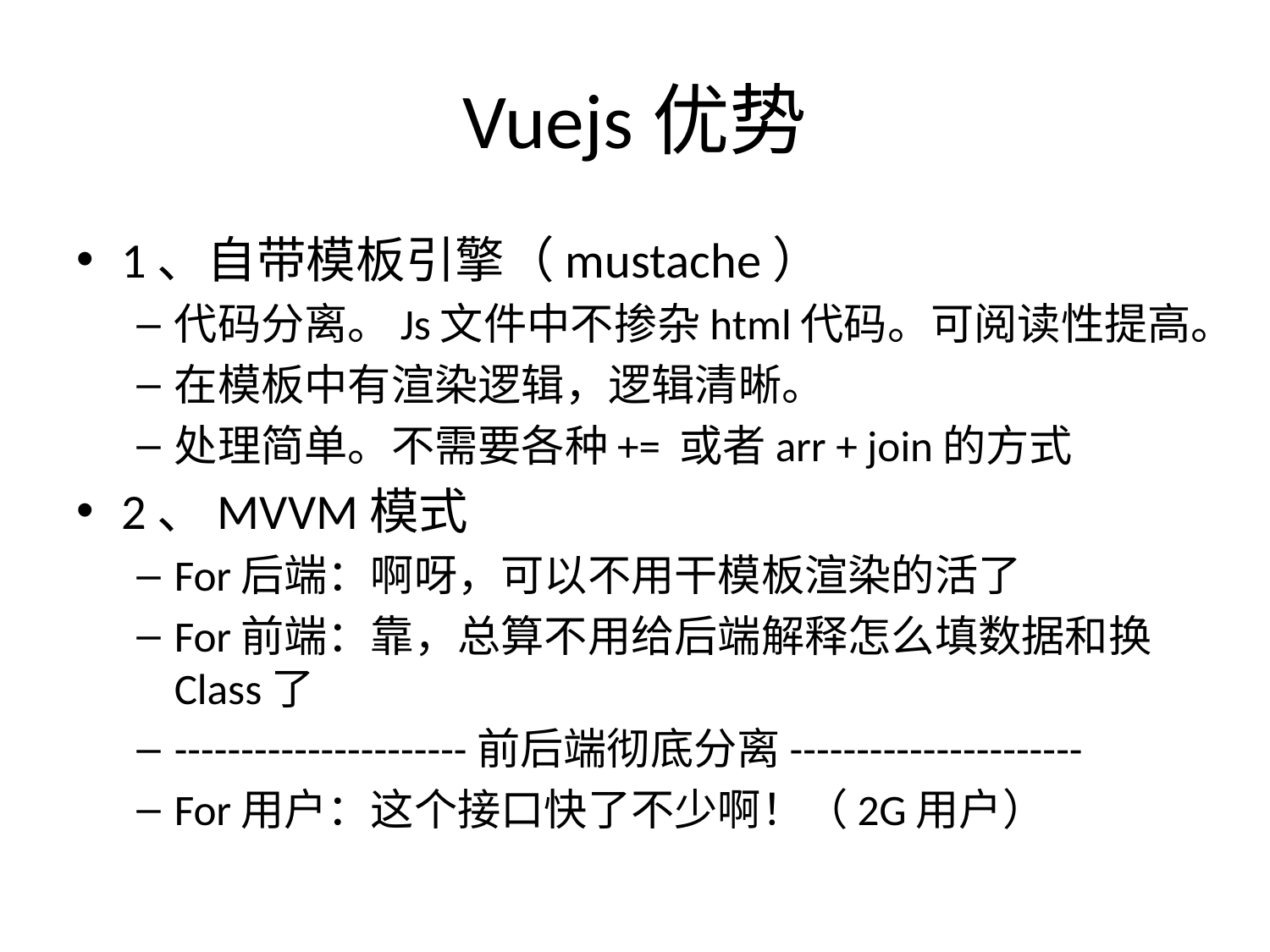

# Vuejs优势
1、自带模板引擎（mustache）
代码分离。Js文件中不掺杂html代码。可阅读性提高。
在模板中有渲染逻辑，逻辑清晰。
处理简单。不需要各种+= 或者arr + join的方式
2、MVVM模式
For后端：啊呀，可以不用干模板渲染的活了
For前端：靠，总算不用给后端解释怎么填数据和换Class了
----------------------前后端彻底分离----------------------
For用户：这个接口快了不少啊！（2G用户）